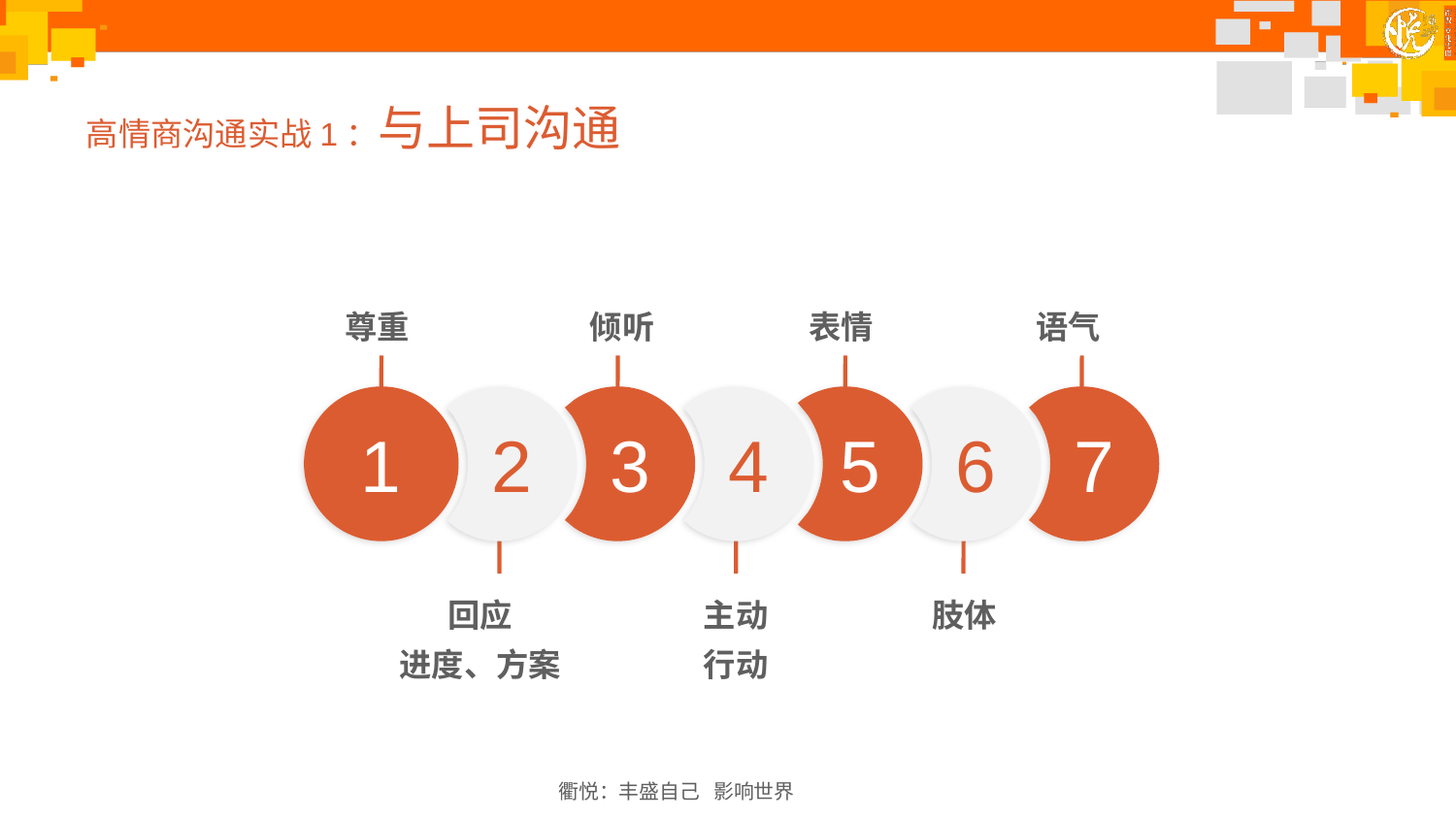

# 高情商沟通实战1：与上司沟通
尊重
表情
语气
倾听
1
2
3
4
5
6
7
回应
进度、方案
主动
行动
肢体